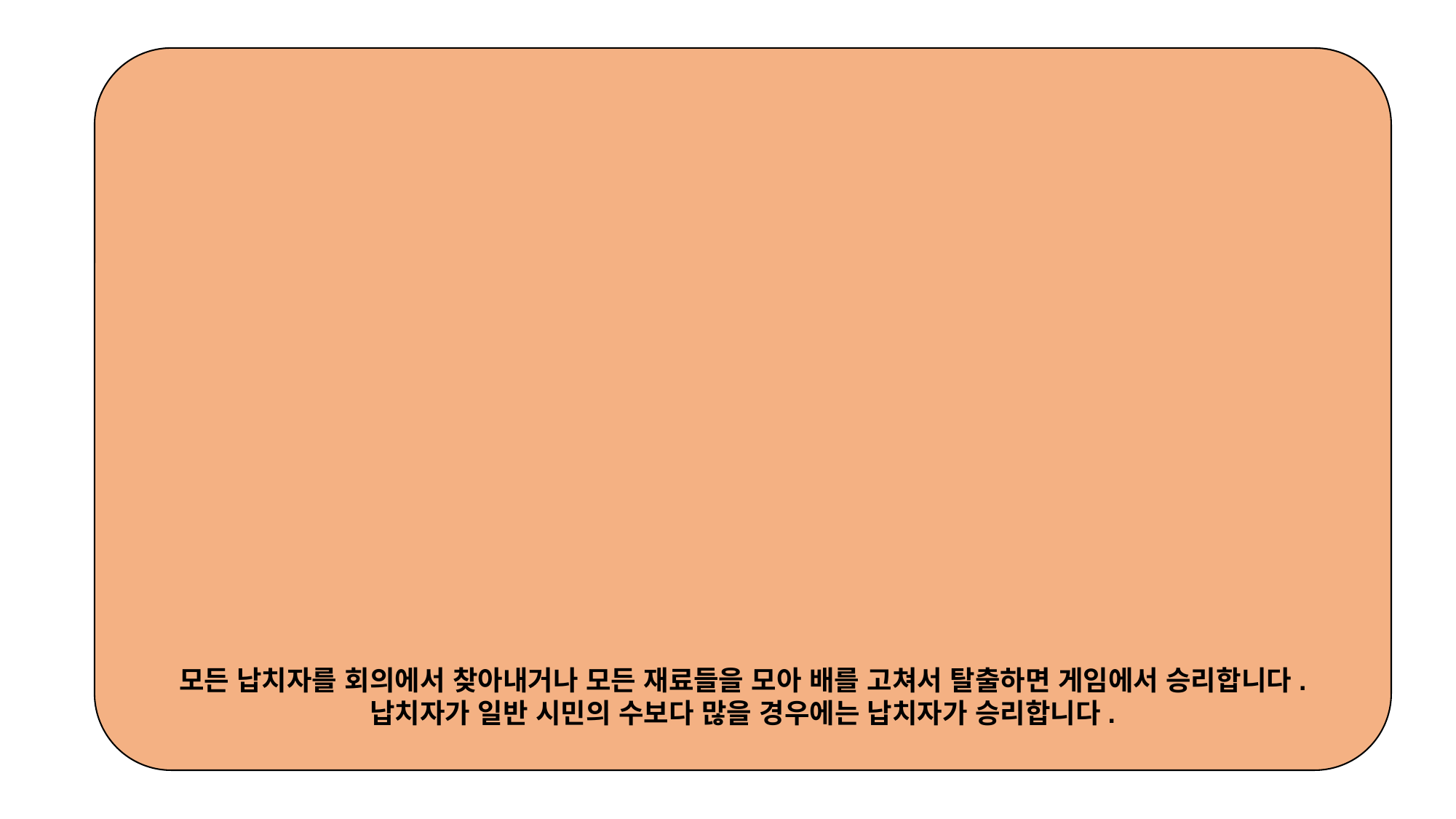

모든 납치자를 회의에서 찾아내거나 모든 재료들을 모아 배를 고쳐서 탈출하면 게임에서 승리합니다.
납치자가 일반 시민의 수보다 많을 경우에는 납치자가 승리합니다.